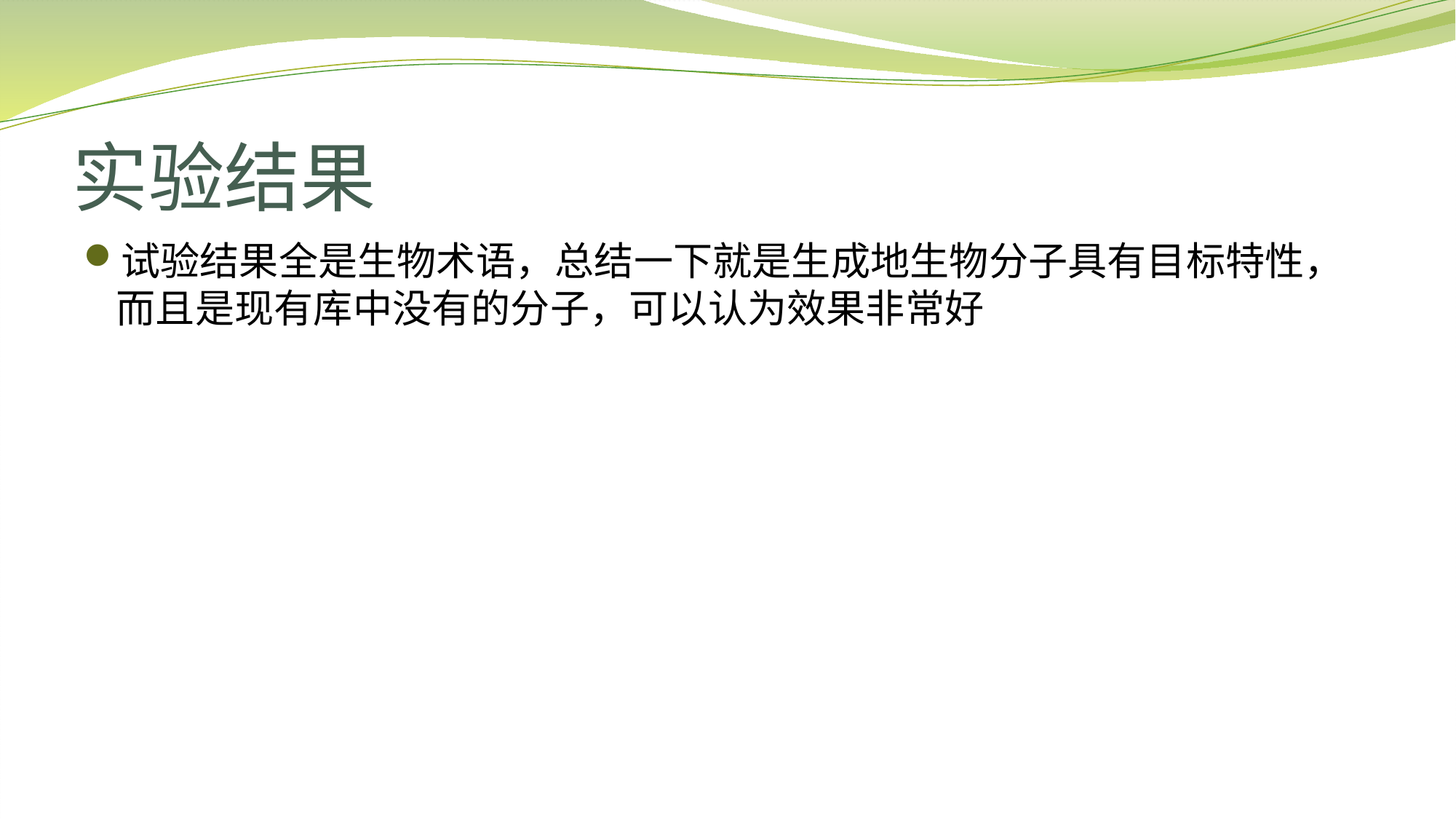

# 实验结果
试验结果全是生物术语，总结一下就是生成地生物分子具有目标特性，而且是现有库中没有的分子，可以认为效果非常好